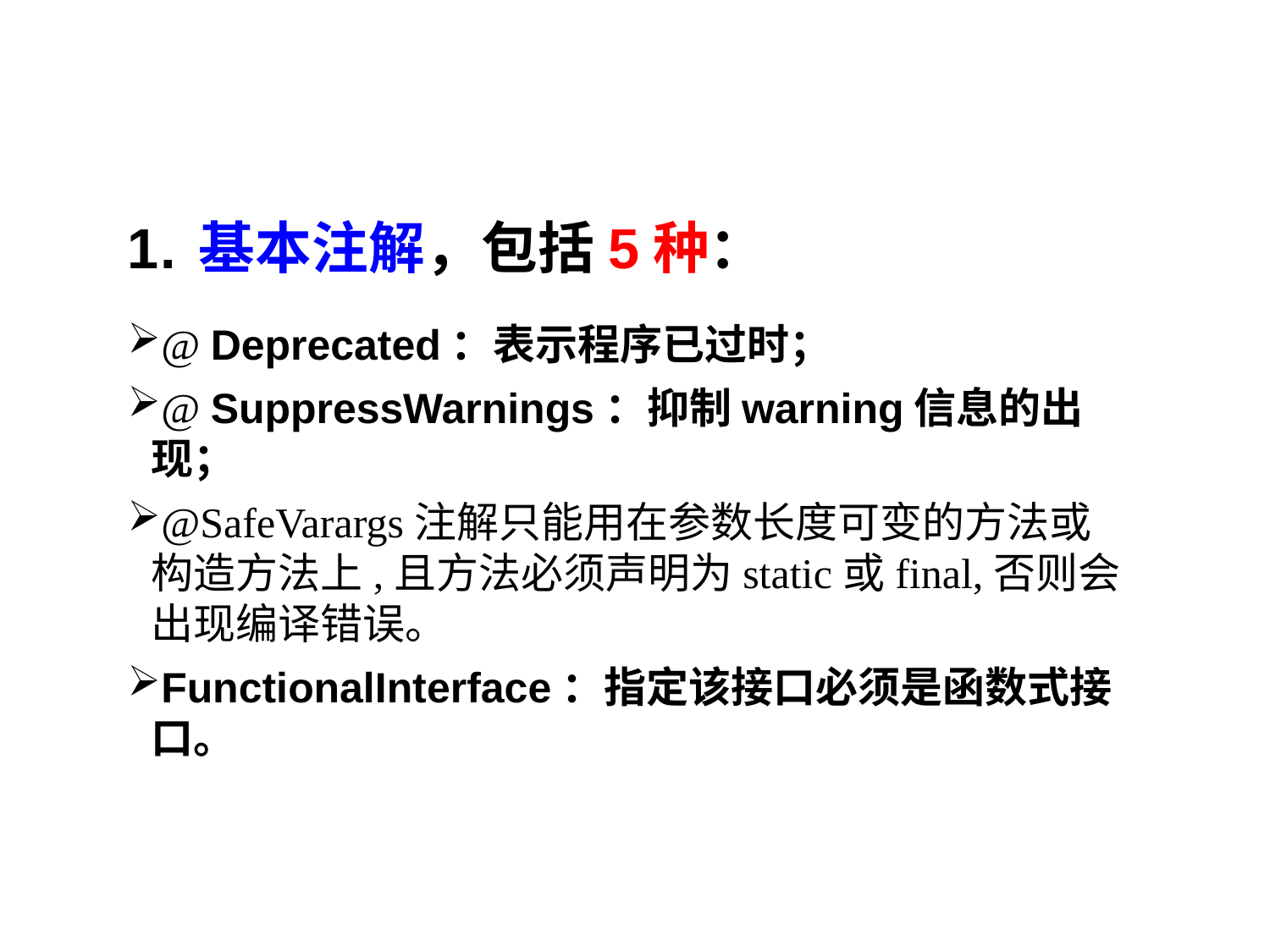

基本注解，包括5种：

@ Deprecated：表示程序已过时；
@ SuppressWarnings：抑制warning信息的出现；
@SafeVarargs注解只能用在参数长度可变的方法或构造方法上,且方法必须声明为static或final,否则会出现编译错误。
FunctionalInterface：指定该接口必须是函数式接口。